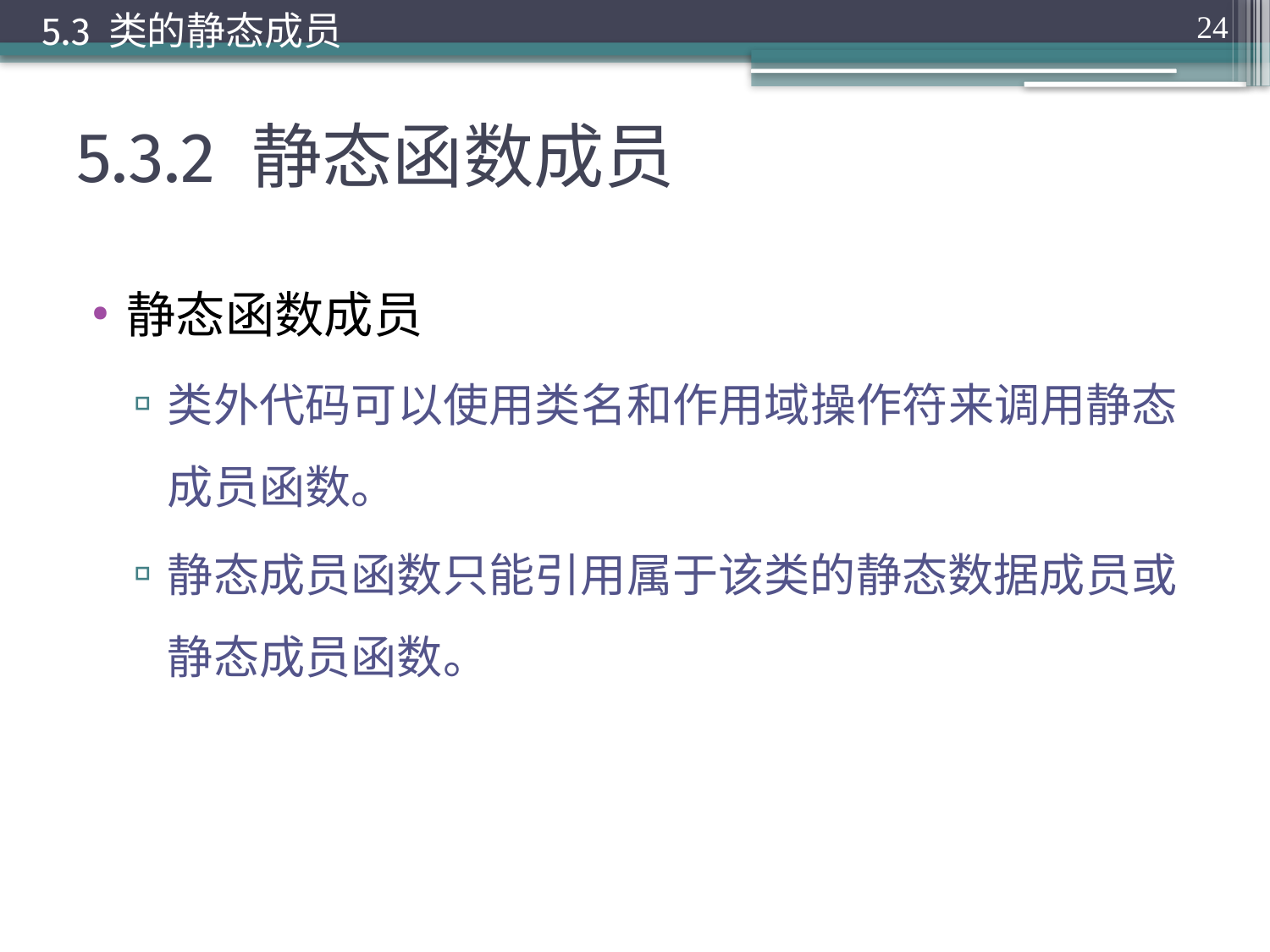

5.3 类的静态成员
24
# 5.3.2 静态函数成员
静态函数成员
类外代码可以使用类名和作用域操作符来调用静态成员函数。
静态成员函数只能引用属于该类的静态数据成员或静态成员函数。